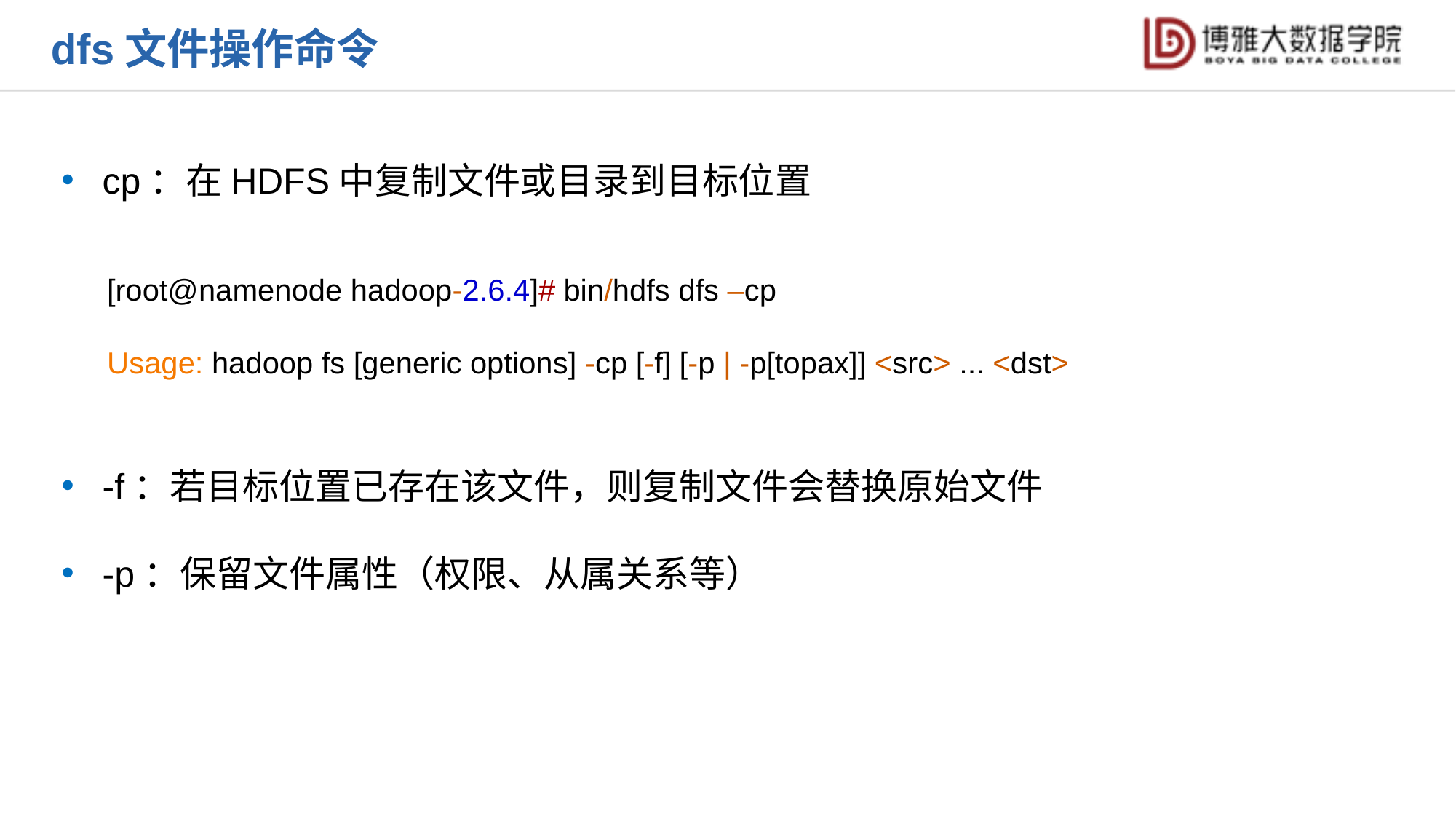

dfs文件操作命令

cp：在HDFS中复制文件或目录到目标位置

-f：若目标位置已存在该文件，则复制文件会替换原始文件

-p：保留文件属性（权限、从属关系等）
[root@namenode hadoop-2.6.4]# bin/hdfs dfs –cp

Usage: hadoop fs [generic options] -cp [-f] [-p | -p[topax]] <src> ... <dst>